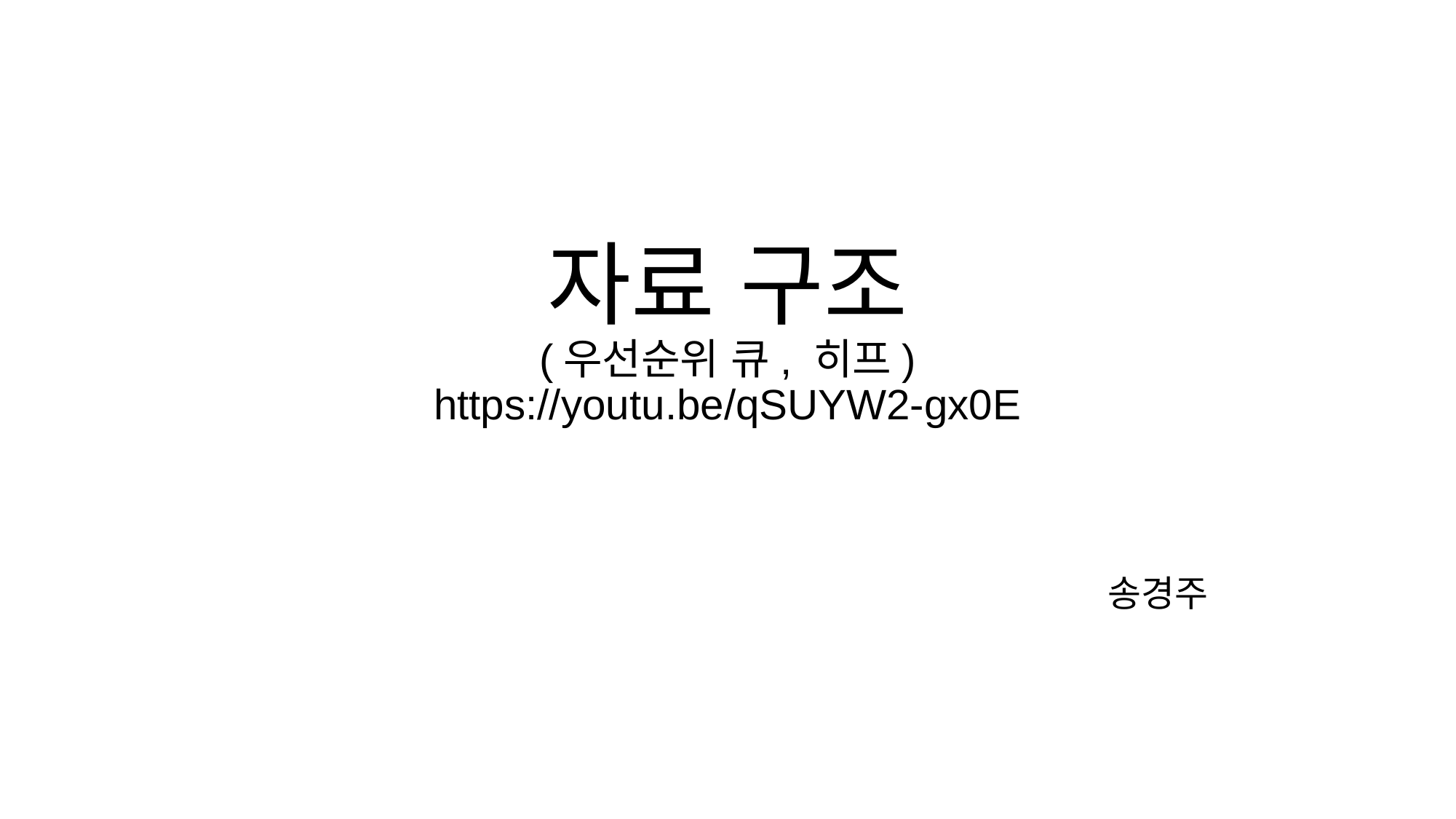

# 자료 구조 (우선순위 큐, 히프) https://youtu.be/qSUYW2-gx0E
송경주